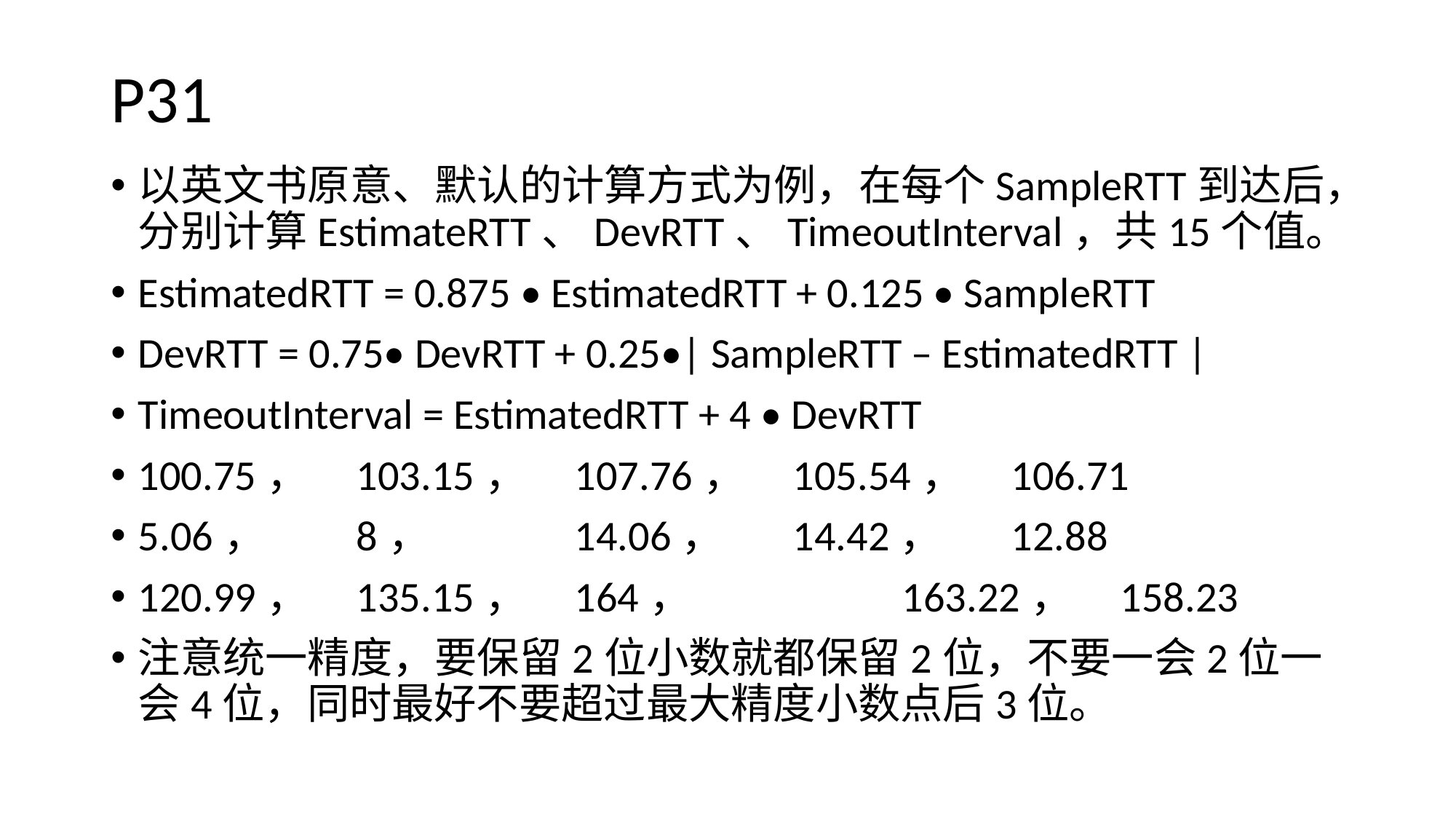

# P31
以英文书原意、默认的计算方式为例，在每个SampleRTT到达后，分别计算EstimateRTT、DevRTT、TimeoutInterval，共15个值。
EstimatedRTT = 0.875 • EstimatedRTT + 0.125 • SampleRTT
DevRTT = 0.75• DevRTT + 0.25•| SampleRTT – EstimatedRTT |
TimeoutInterval = EstimatedRTT + 4 • DevRTT
100.75，	103.15，	107.76，	105.54，	106.71
5.06，	8，		14.06，	14.42，	12.88
120.99，	135.15，	164，		163.22，	158.23
注意统一精度，要保留2位小数就都保留2位，不要一会2位一会4位，同时最好不要超过最大精度小数点后3位。